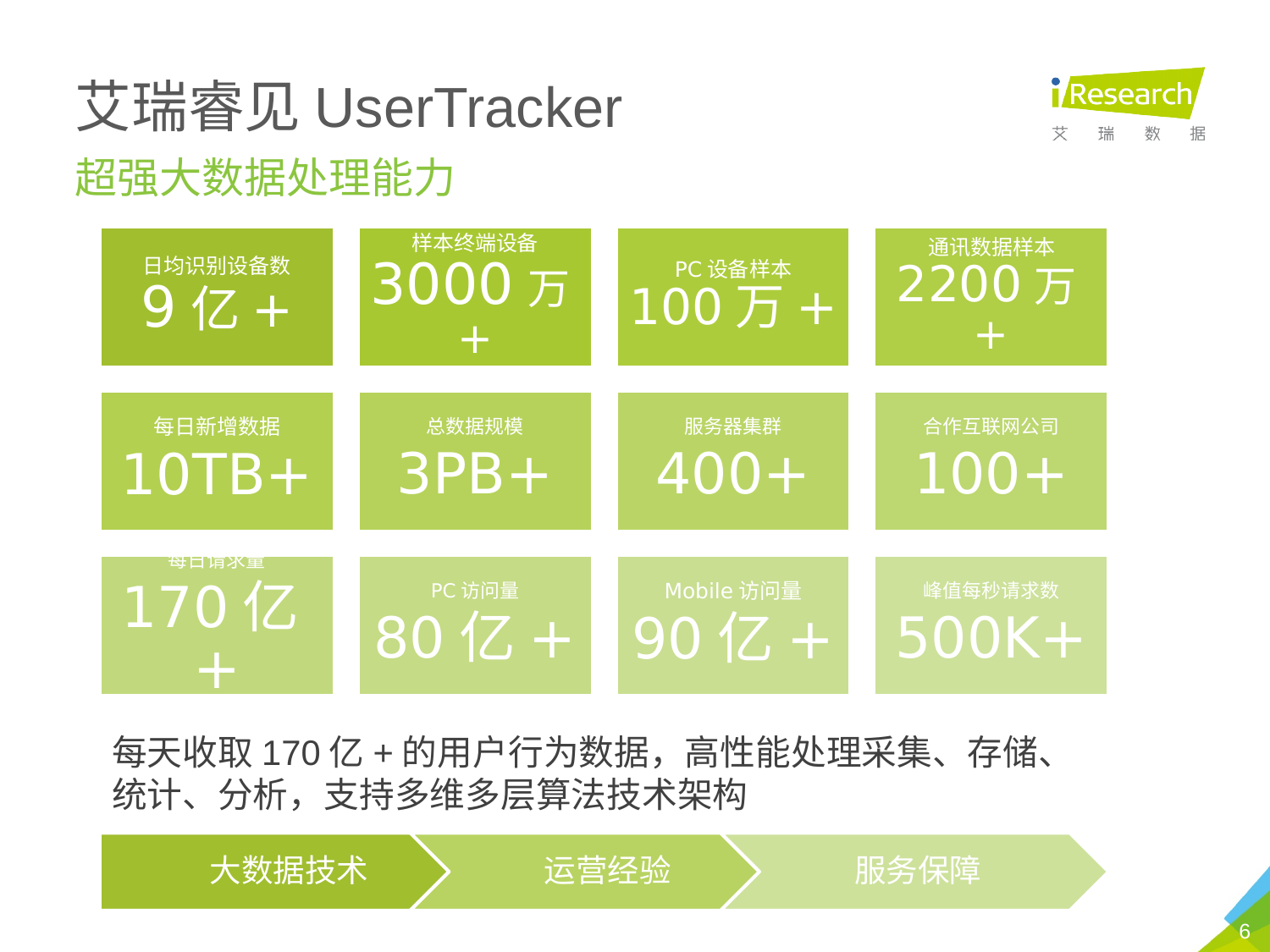

# 艾瑞睿见UserTracker
超强大数据处理能力
日均识别设备数
9亿+
样本终端设备
3000万+
PC设备样本
100万+
通讯数据样本
2200万+
每日新增数据
10TB+
总数据规模
3PB+
服务器集群
400+
合作互联网公司
100+
每日请求量
170亿+
PC访问量
80亿+
Mobile访问量
90亿+
峰值每秒请求数
500K+
每天收取170亿+的用户行为数据，高性能处理采集、存储、统计、分析，支持多维多层算法技术架构
大数据技术
运营经验
服务保障